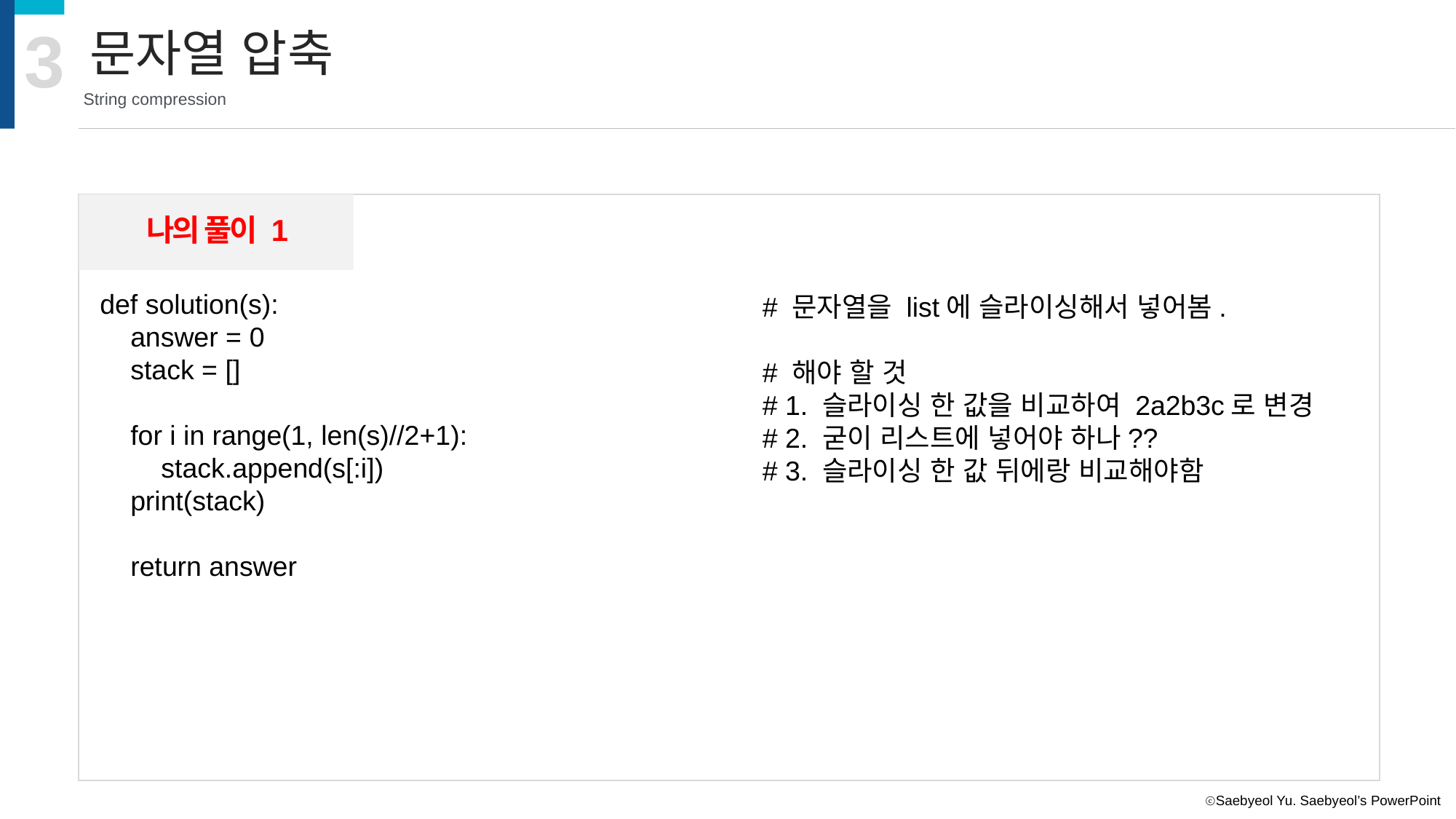

3
문자열 압축
String compression

나의 풀이 1
def solution(s):
    answer = 0
    stack = []

    for i in range(1, len(s)//2+1):
        stack.append(s[:i])
    print(stack)

    return answer
# 문자열을 list에 슬라이싱해서 넣어봄.

# 해야 할 것
# 1. 슬라이싱 한 값을 비교하여 2a2b3c로 변경
# 2. 굳이 리스트에 넣어야 하나??
# 3. 슬라이싱 한 값 뒤에랑 비교해야함